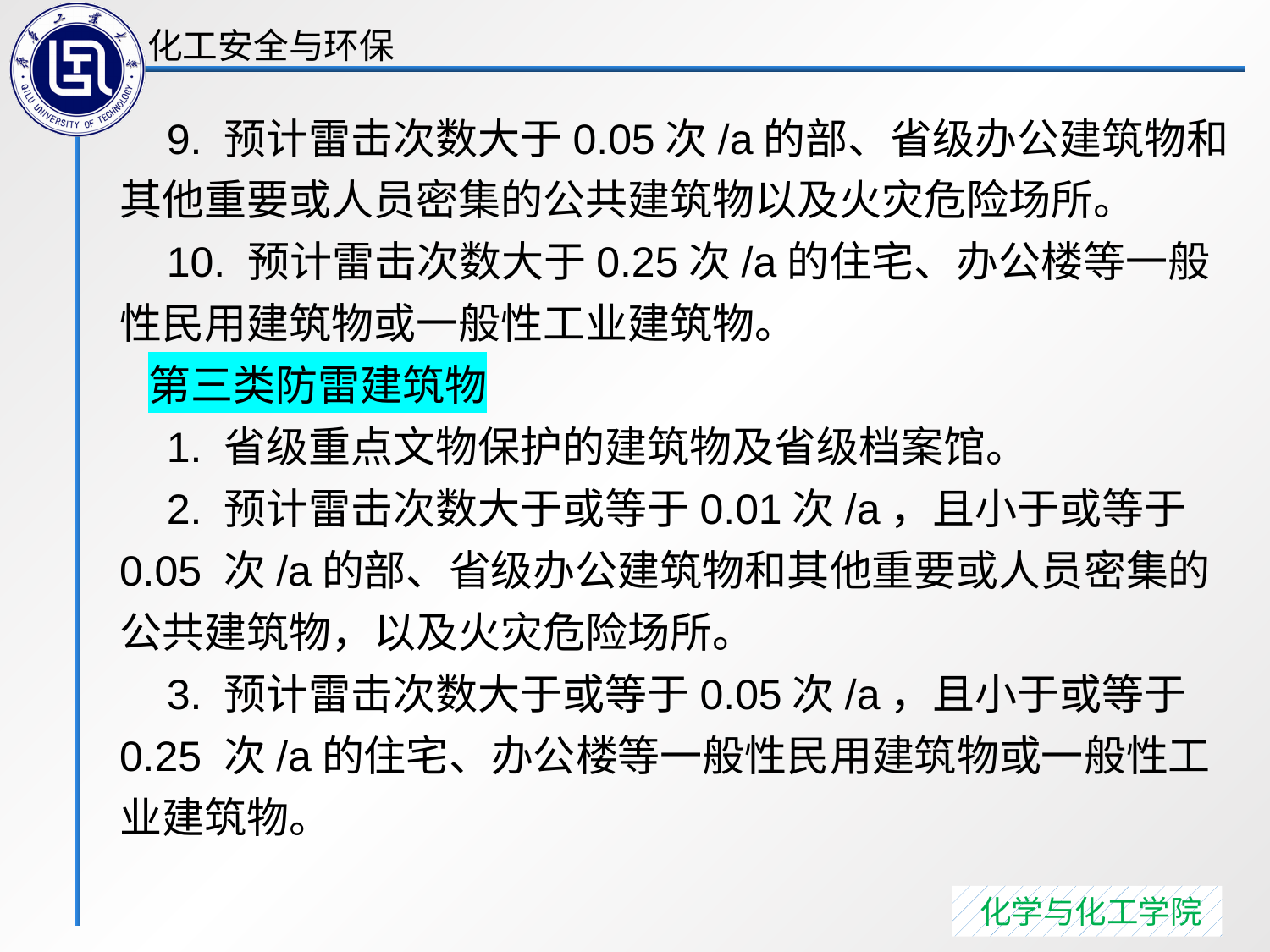

9. 预计雷击次数大于0.05次/a的部、省级办公建筑物和其他重要或人员密集的公共建筑物以及火灾危险场所。
    10. 预计雷击次数大于0.25次/a的住宅、办公楼等一般性民用建筑物或一般性工业建筑物。
  第三类防雷建筑物
    1. 省级重点文物保护的建筑物及省级档案馆。
    2. 预计雷击次数大于或等于0.01次/a，且小于或等于0.05 次/a的部、省级办公建筑物和其他重要或人员密集的公共建筑物，以及火灾危险场所。
    3. 预计雷击次数大于或等于0.05次/a，且小于或等于0.25 次/a的住宅、办公楼等一般性民用建筑物或一般性工业建筑物。